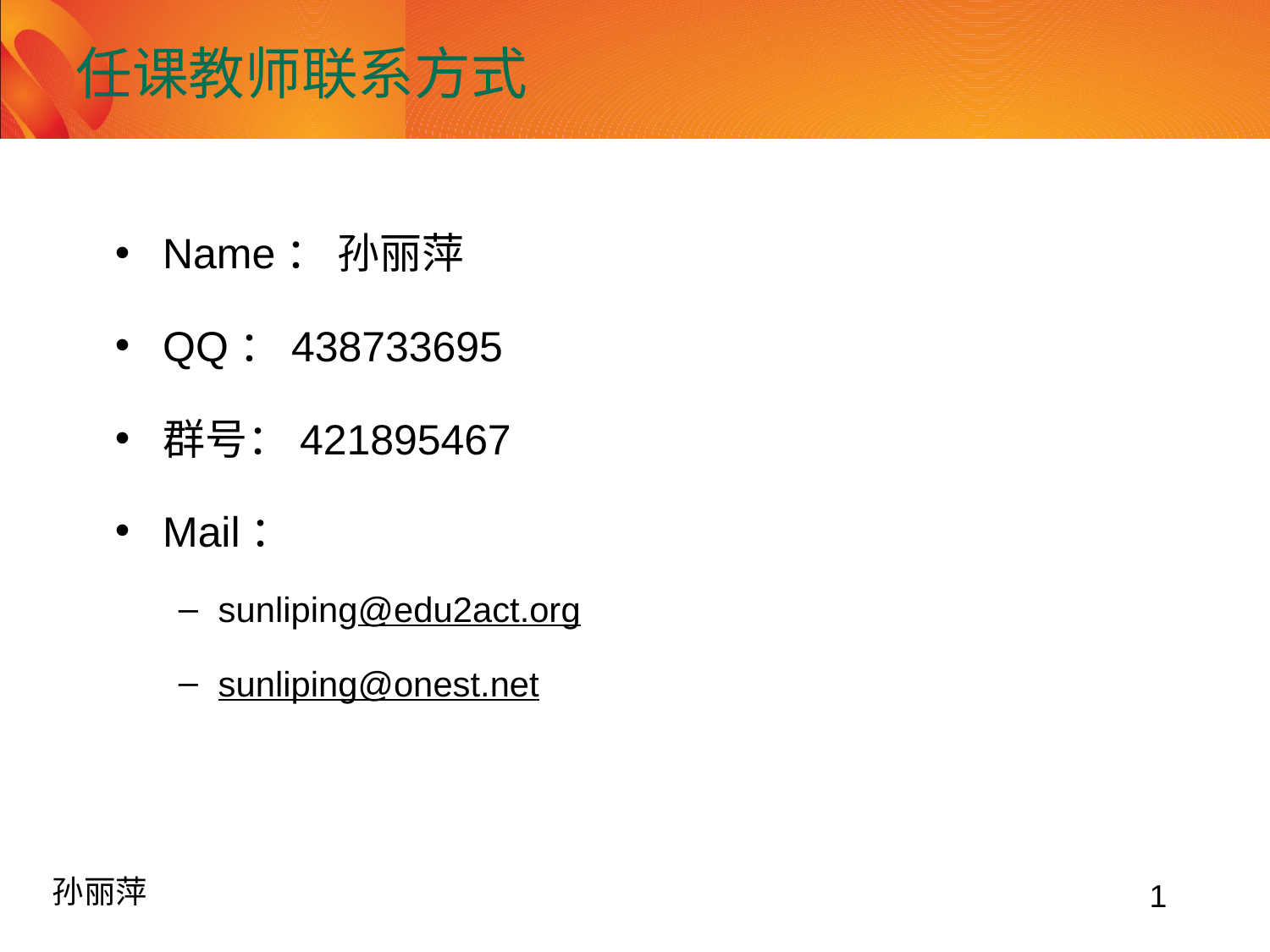

任课教师联系方式
Name： 孙丽萍
QQ：438733695
群号：421895467
Mail：
sunliping@edu2act.org
sunliping@onest.net